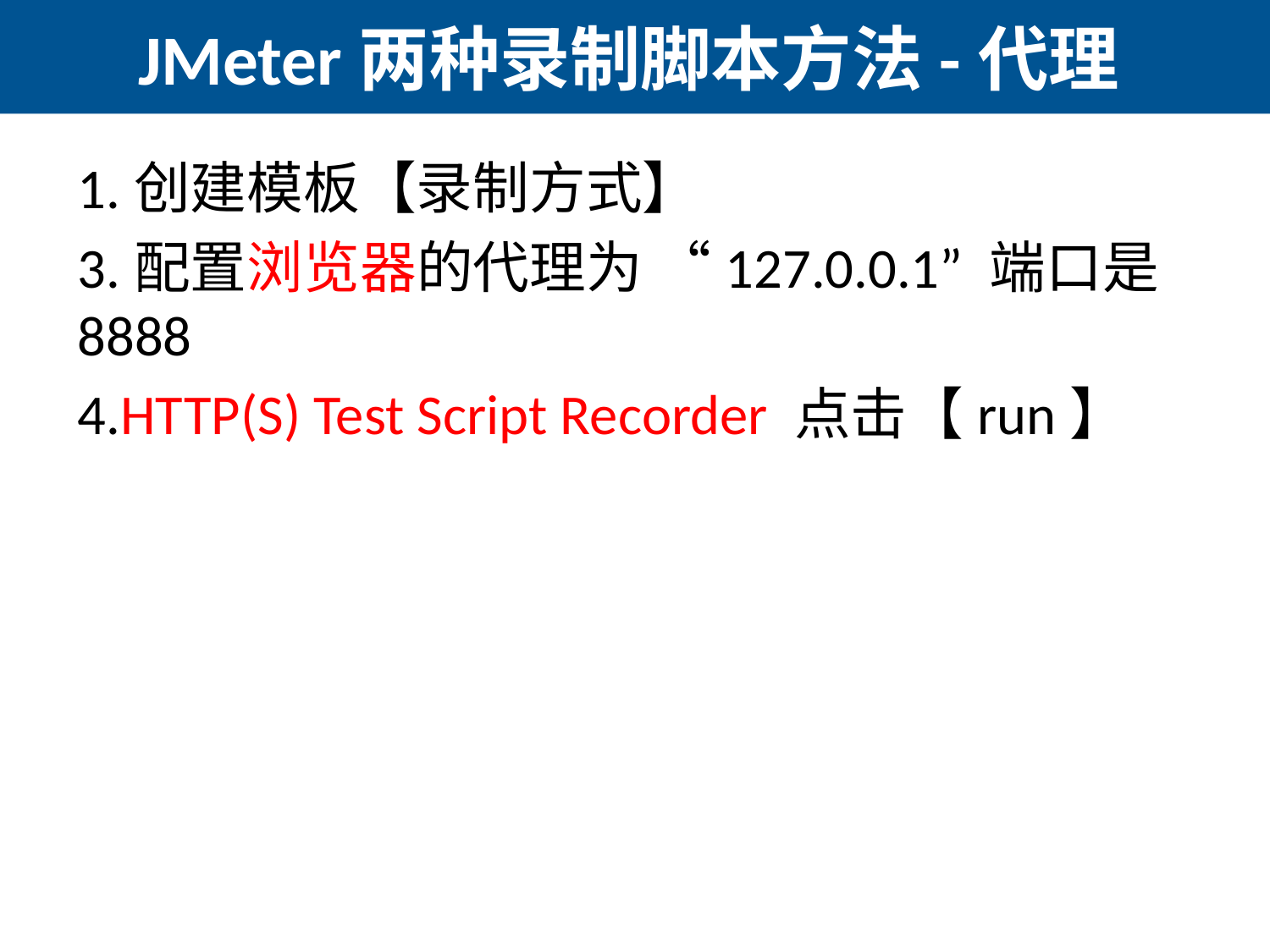

# JMeter两种录制脚本方法-代理
1.创建模板【录制方式】
3.配置浏览器的代理为 “127.0.0.1” 端口是8888
4.HTTP(S) Test Script Recorder 点击【run】